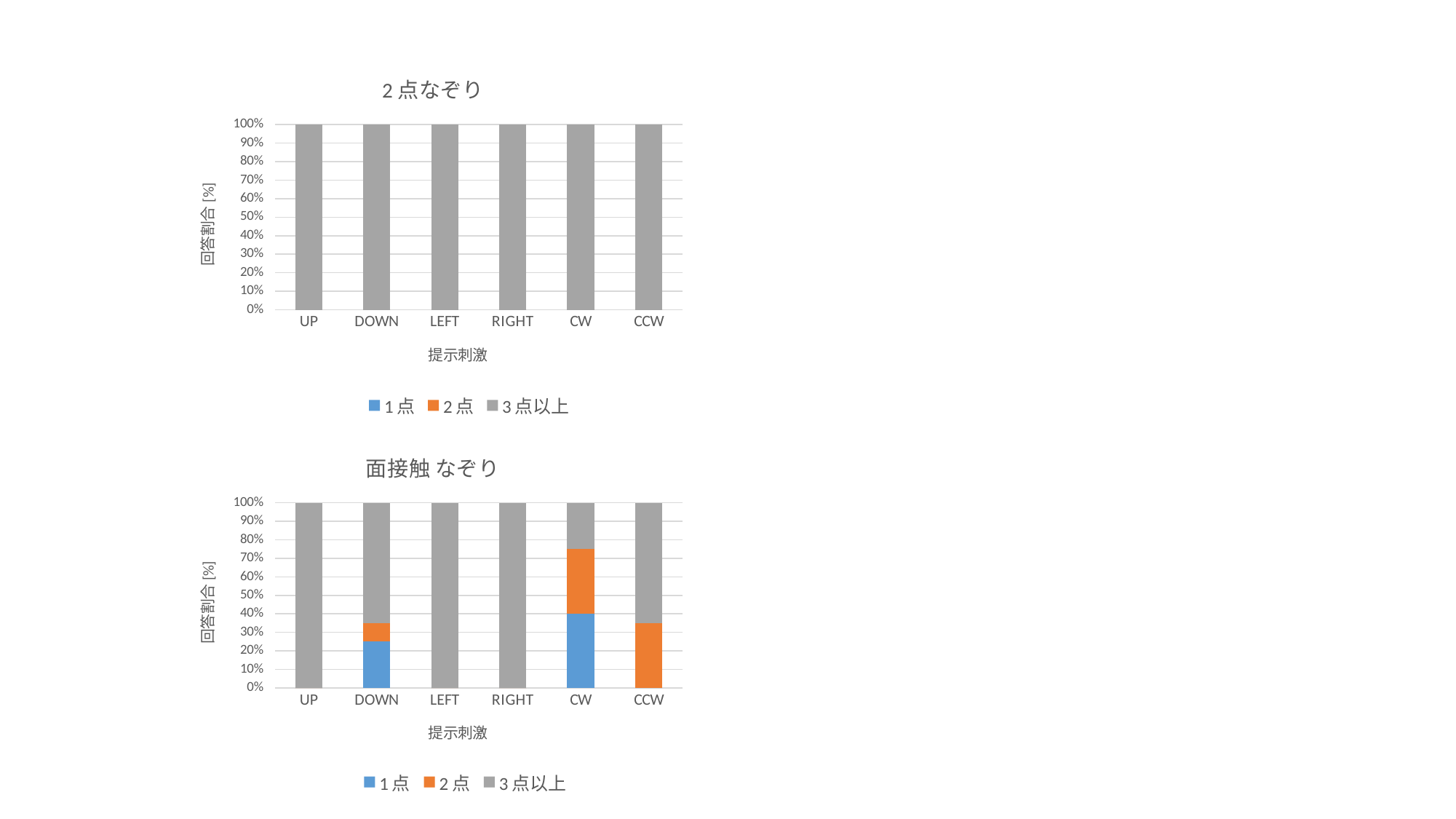

### Chart: 2点なぞり

| Category |  |  |  |
|---|---|---|---|
| UP | 0.0 | 0.0 | 100.0 |
| DOWN | 0.0 | 0.0 | 100.0 |
| LEFT | 0.0 | 0.0 | 100.0 |
| RIGHT | 0.0 | 0.0 | 100.0 |
| CW | 0.0 | 0.0 | 100.0 |
| CCW | 0.0 | 0.0 | 100.0 |

### Chart: 面接触 なぞり

| Category |  |  |  |
|---|---|---|---|
| UP | 0.0 | 0.0 | 100.0 |
| DOWN | 25.0 | 10.0 | 65.0 |
| LEFT | 0.0 | 0.0 | 100.0 |
| RIGHT | 0.0 | 0.0 | 100.0 |
| CW | 40.0 | 35.0 | 25.0 |
| CCW | 0.0 | 35.0 | 65.0 |